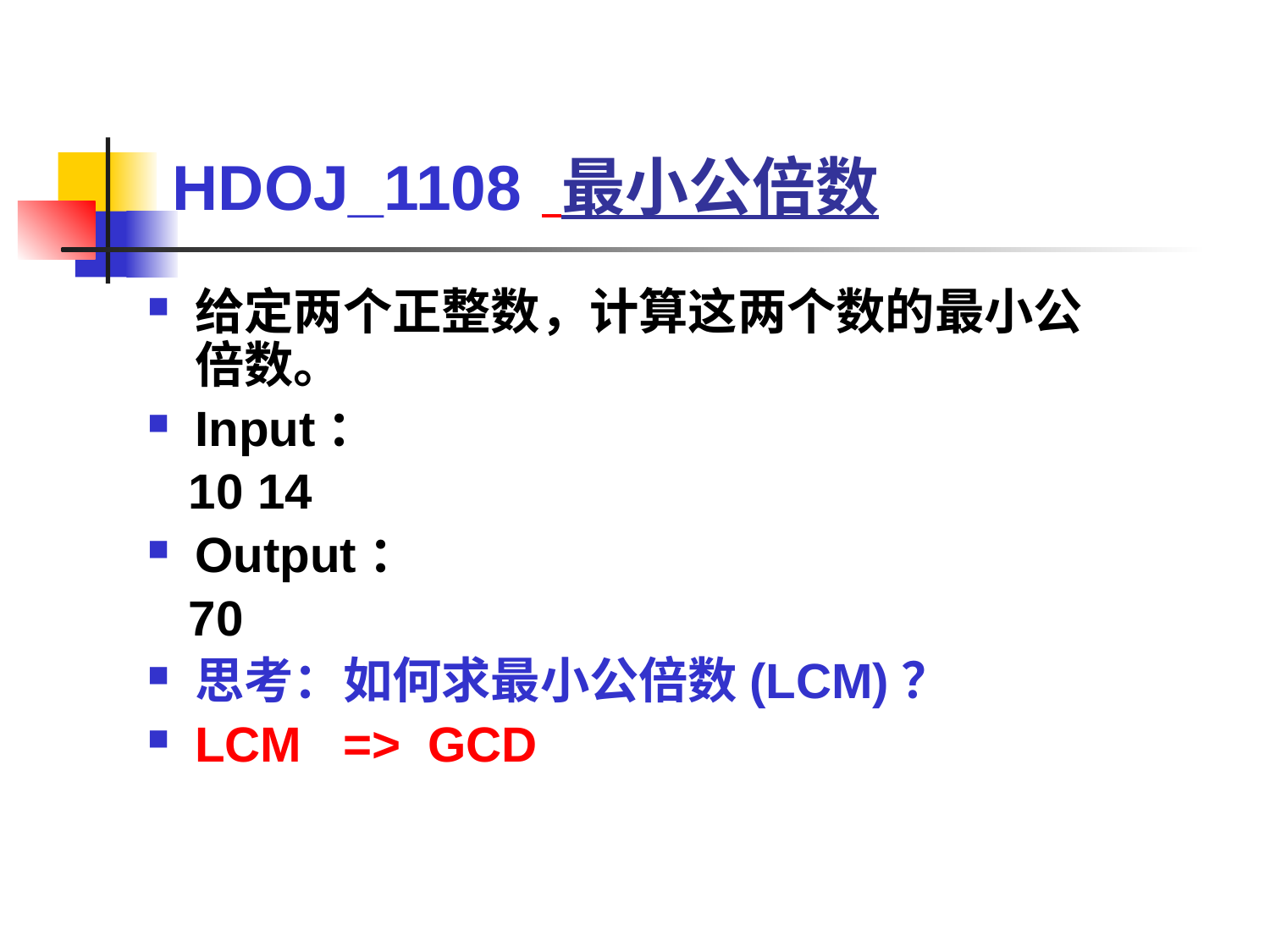

# HDOJ_1108  最小公倍数
给定两个正整数，计算这两个数的最小公倍数。
Input：
   10 14
Output：
   70
思考：如何求最小公倍数(LCM)？
LCM   =>  GCD

12